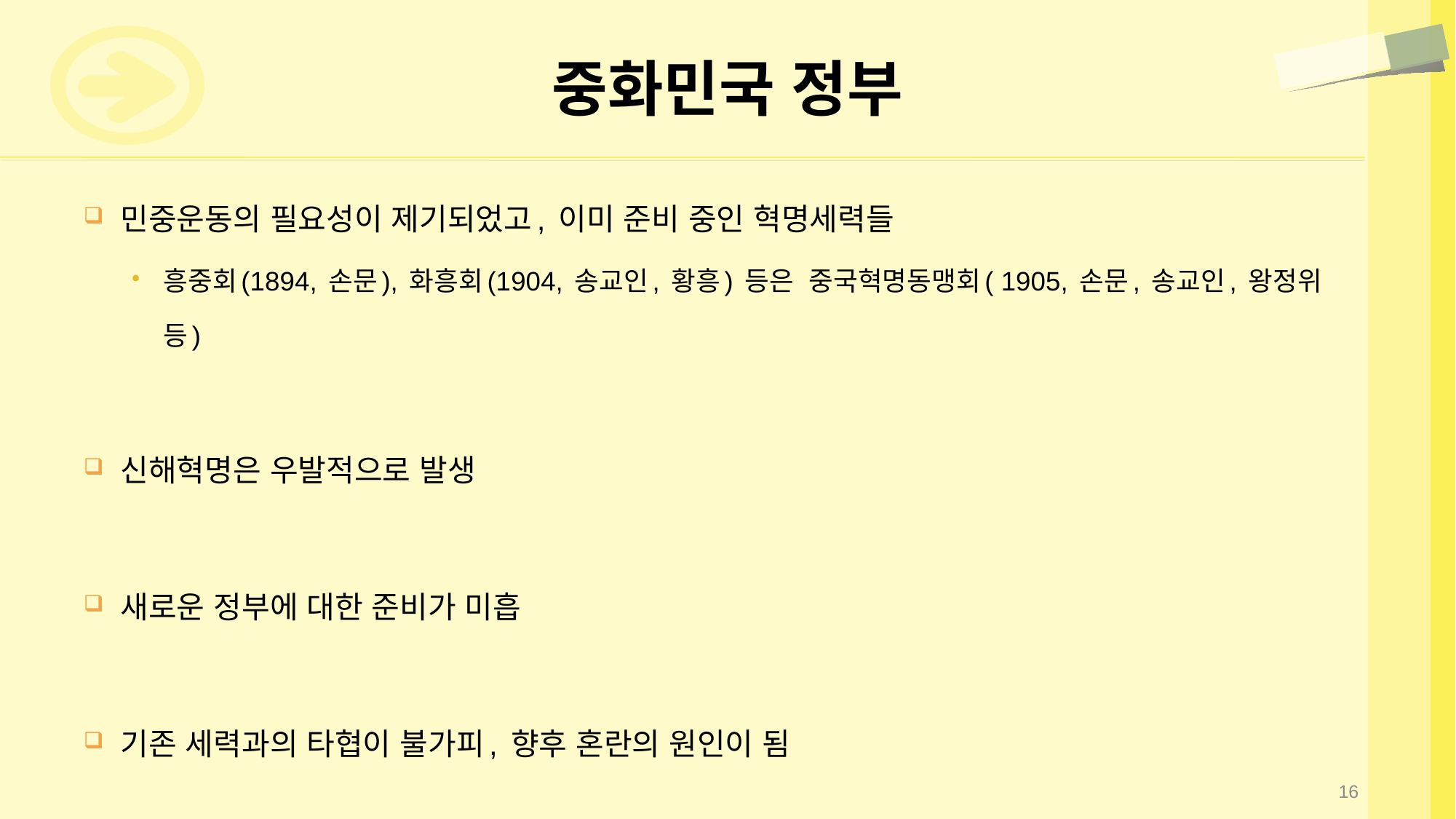

# 중화민국 정부
민중운동의 필요성이 제기되었고, 이미 준비 중인 혁명세력들
흥중회(1894, 손문), 화흥회(1904, 송교인, 황흥) 등은  중국혁명동맹회( 1905, 손문, 송교인, 왕정위 등)

신해혁명은 우발적으로 발생

새로운 정부에 대한 준비가 미흡

기존 세력과의 타협이 불가피, 향후 혼란의 원인이 됨
16